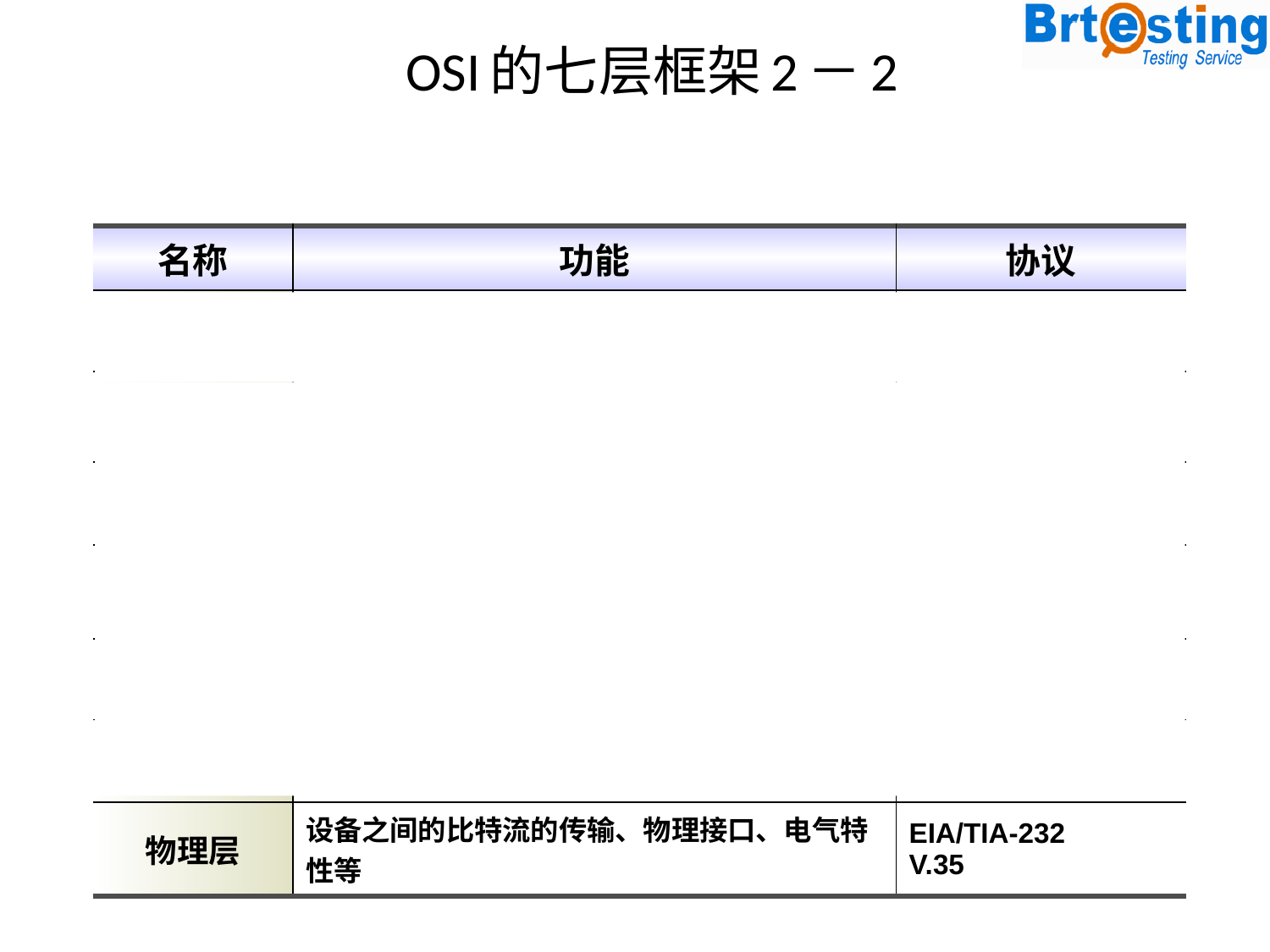

# OSI的七层框架2－2
| 名称 | 功能 | 协议 |
| --- | --- | --- |
| 应用层 | 用户接口 | HTTP Telnet |
| 表示层 | 数据的表现形式、特定功能的实现如-加密 | ASCII、EBCDIC JPEG |
| 会话层 | 对应用会话的管理、同步 | 操作系统/应用读取 |
| 传输层 | 可靠与不可靠的传输、传输前的错误检测、流控 | TCP、UDP |
| 网络层 | 提供逻辑地址、选路 | IP |
| 数据链路层 | 成帧、用MAC地址访问媒介、错误检测与修正 | 802.3 / 802.2 HDLC |
| 物理层 | 设备之间的比特流的传输、物理接口、电气特性等 | EIA/TIA-232 V.35 |